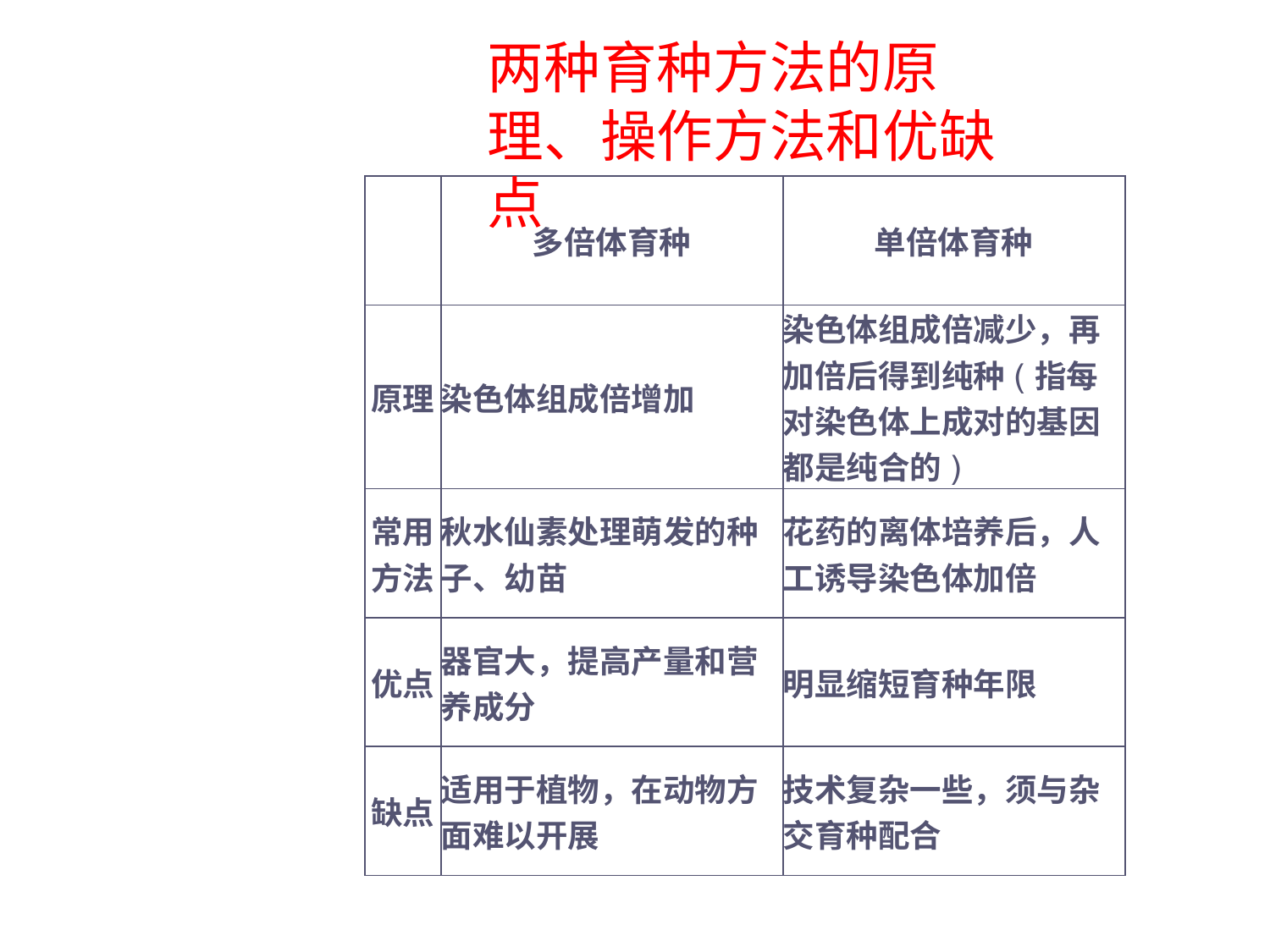

两种育种方法的原理、操作方法和优缺点
|  | 多倍体育种 | 单倍体育种 |
| --- | --- | --- |
| 原理 | 染色体组成倍增加 | 染色体组成倍减少，再加倍后得到纯种(指每对染色体上成对的基因都是纯合的) |
| 常用 方法 | 秋水仙素处理萌发的种子、幼苗 | 花药的离体培养后，人工诱导染色体加倍 |
| 优点 | 器官大，提高产量和营养成分 | 明显缩短育种年限 |
| 缺点 | 适用于植物，在动物方面难以开展 | 技术复杂一些，须与杂交育种配合 |